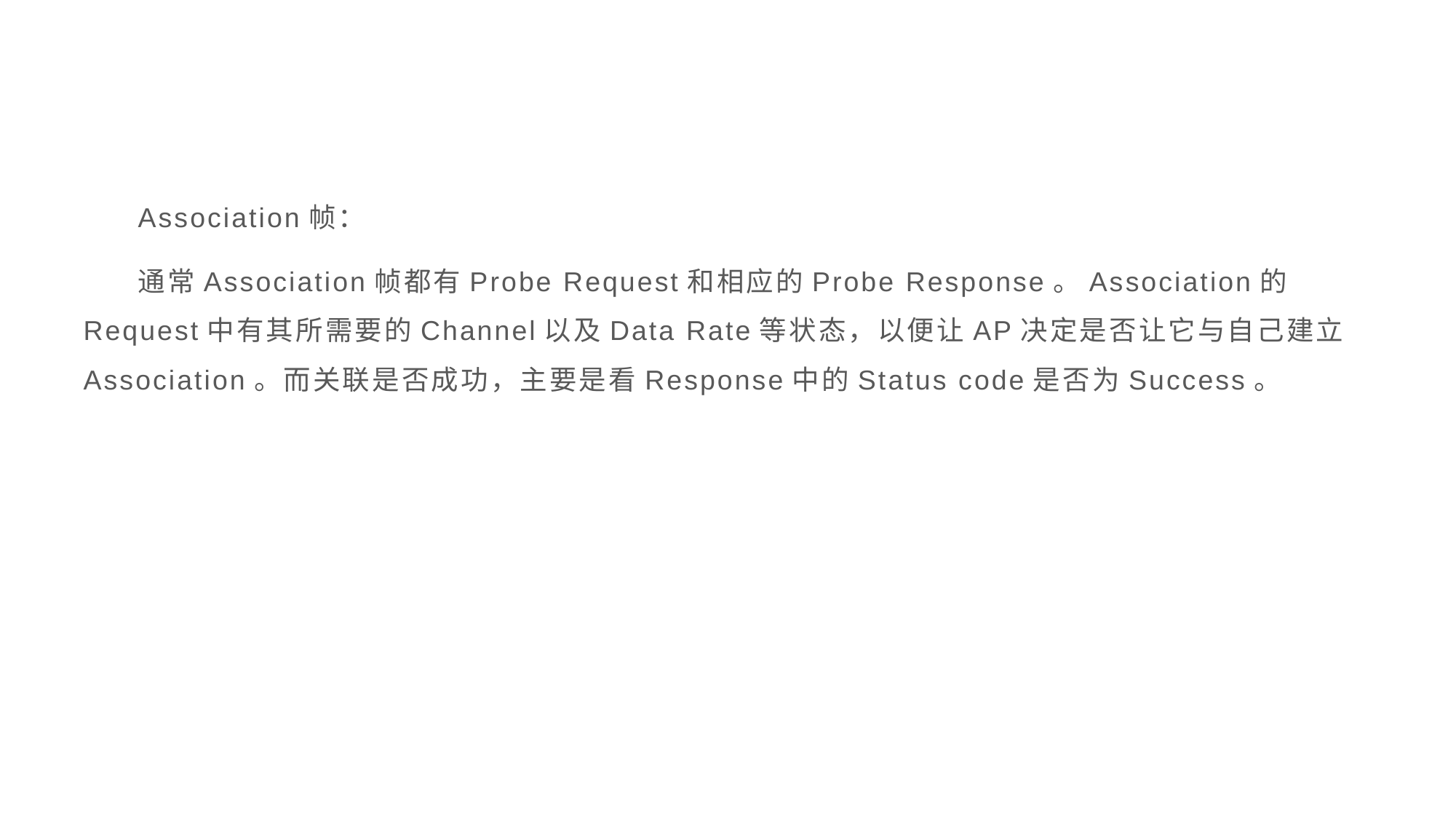

Association帧：
通常Association帧都有Probe Request和相应的Probe Response。Association的Request中有其所需要的Channel以及Data Rate等状态，以便让AP决定是否让它与自己建立Association。而关联是否成功，主要是看Response中的Status code是否为Success。